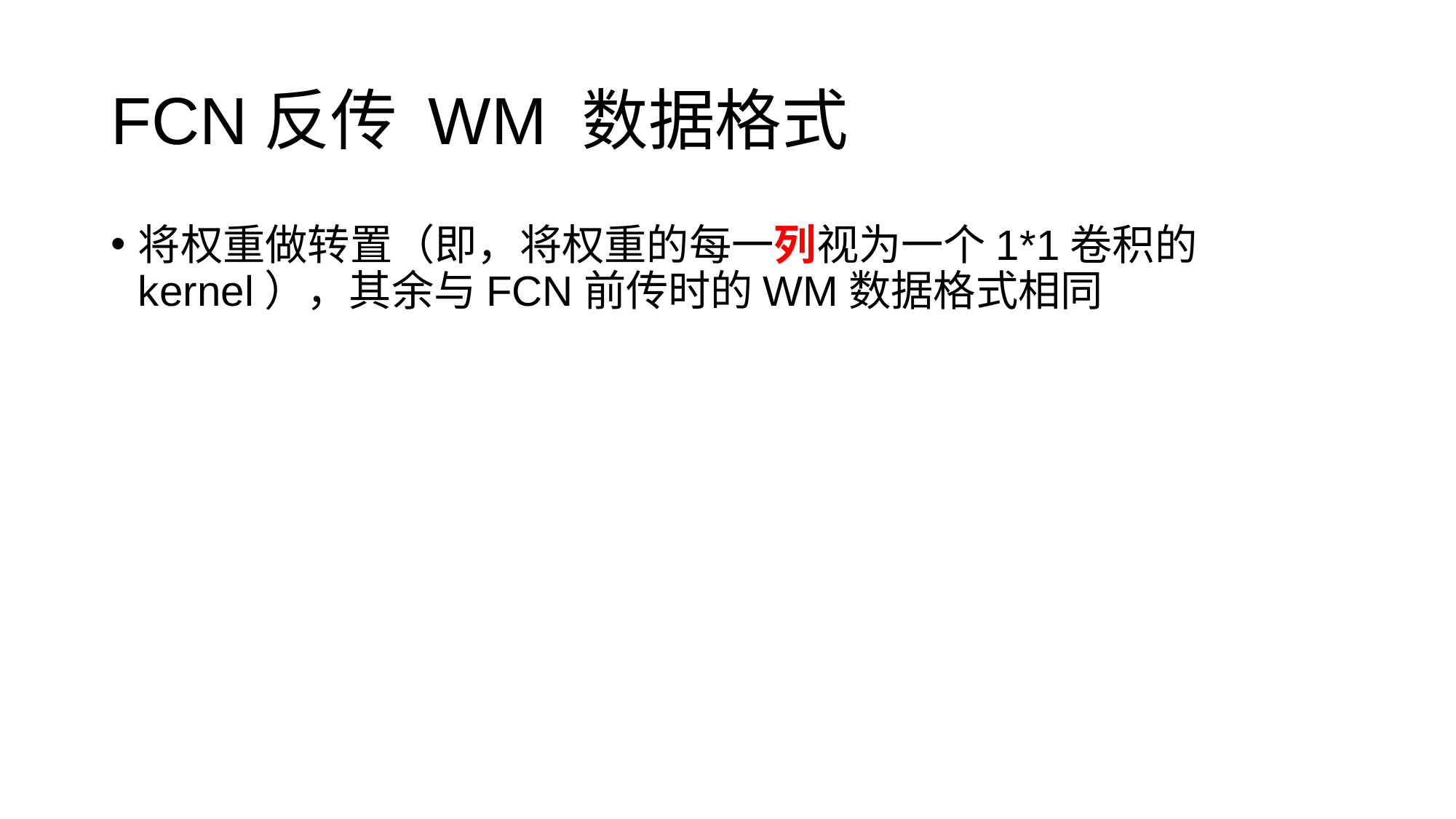

# FCN反传 WM 数据格式
将权重做转置（即，将权重的每一列视为一个1*1卷积的kernel），其余与FCN前传时的WM数据格式相同